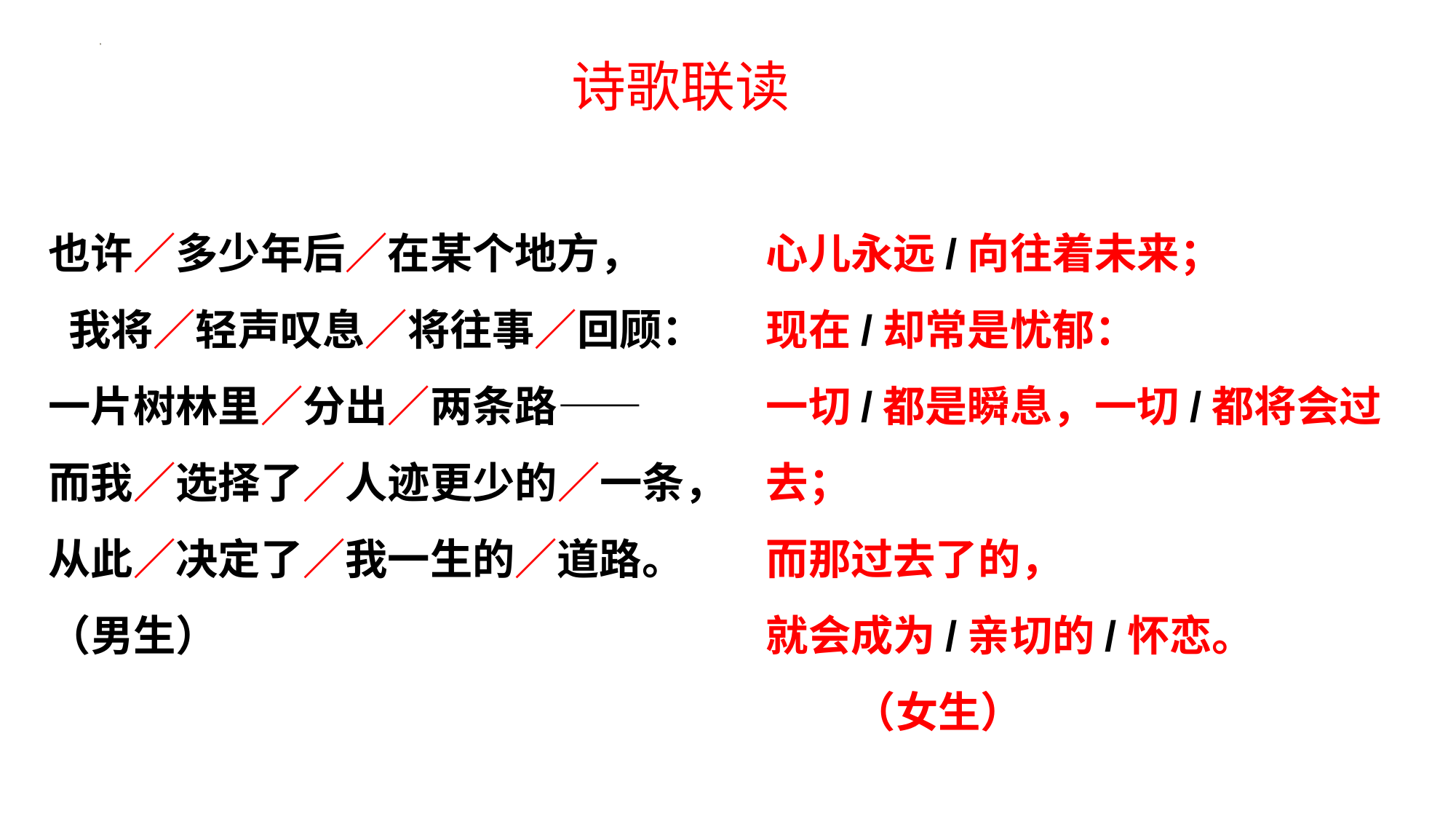

# 诗歌联读
也许／多少年后／在某个地方，
 我将／轻声叹息／将往事／回顾：
一片树林里／分出／两条路——
而我／选择了／人迹更少的／一条，
从此／决定了／我一生的／道路。
（男生）

心儿永远/向往着未来；
现在/却常是忧郁：
一切/都是瞬息，一切/都将会过去；
而那过去了的，
就会成为/亲切的/怀恋。
        （女生）